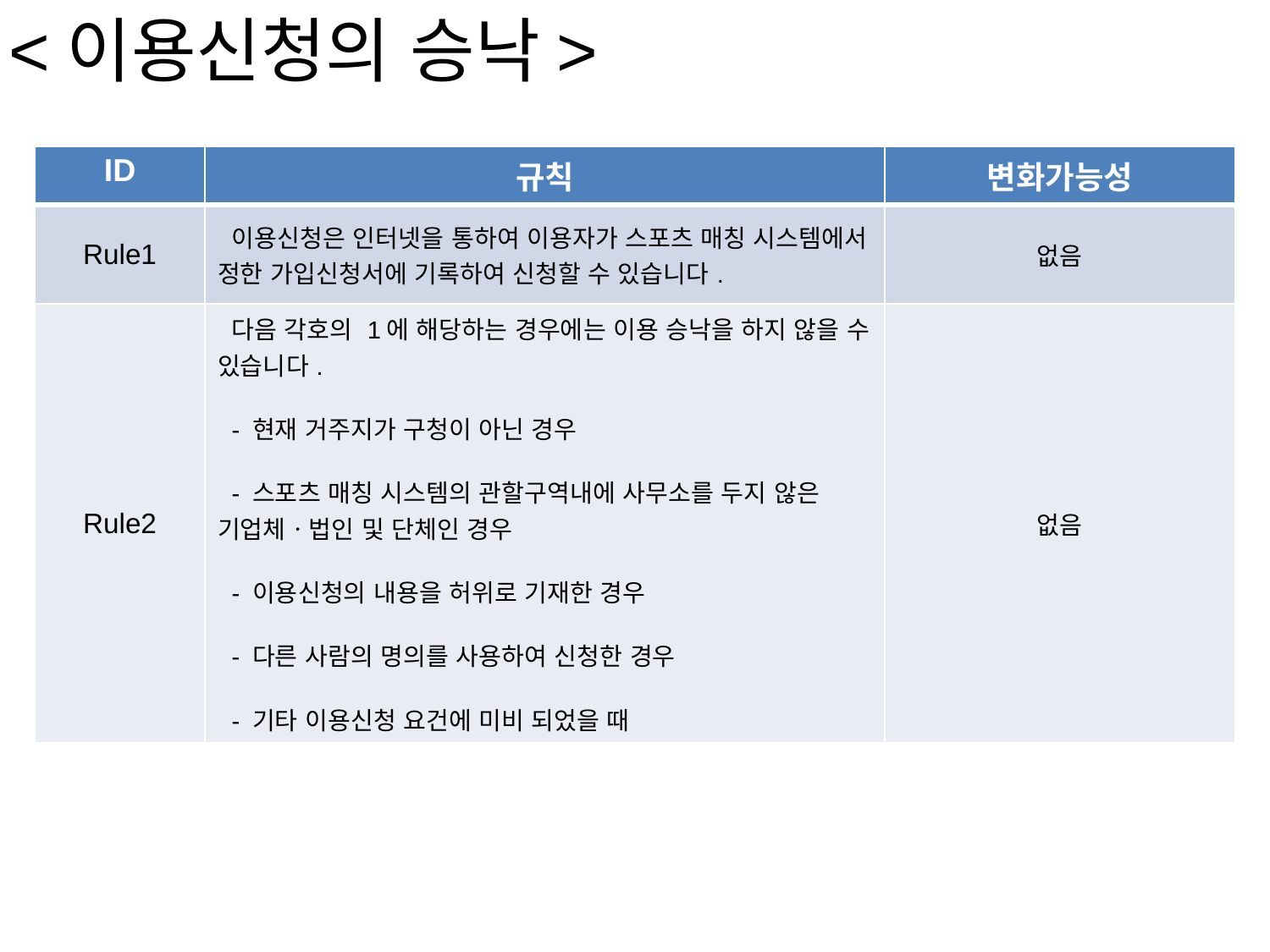

<이용신청의 승낙>
| ID | 규칙 | 변화가능성 |
| --- | --- | --- |
| Rule1 | 이용신청은 인터넷을 통하여 이용자가 스포츠 매칭 시스템에서 정한 가입신청서에 기록하여 신청할 수 있습니다. | 없음 |
| Rule2 | 다음 각호의 1에 해당하는 경우에는 이용 승낙을 하지 않을 수 있습니다. - 현재 거주지가 구청이 아닌 경우 - 스포츠 매칭 시스템의 관할구역내에 사무소를 두지 않은 기업체ㆍ법인 및 단체인 경우 - 이용신청의 내용을 허위로 기재한 경우 - 다른 사람의 명의를 사용하여 신청한 경우 - 기타 이용신청 요건에 미비 되었을 때 | 없음 |